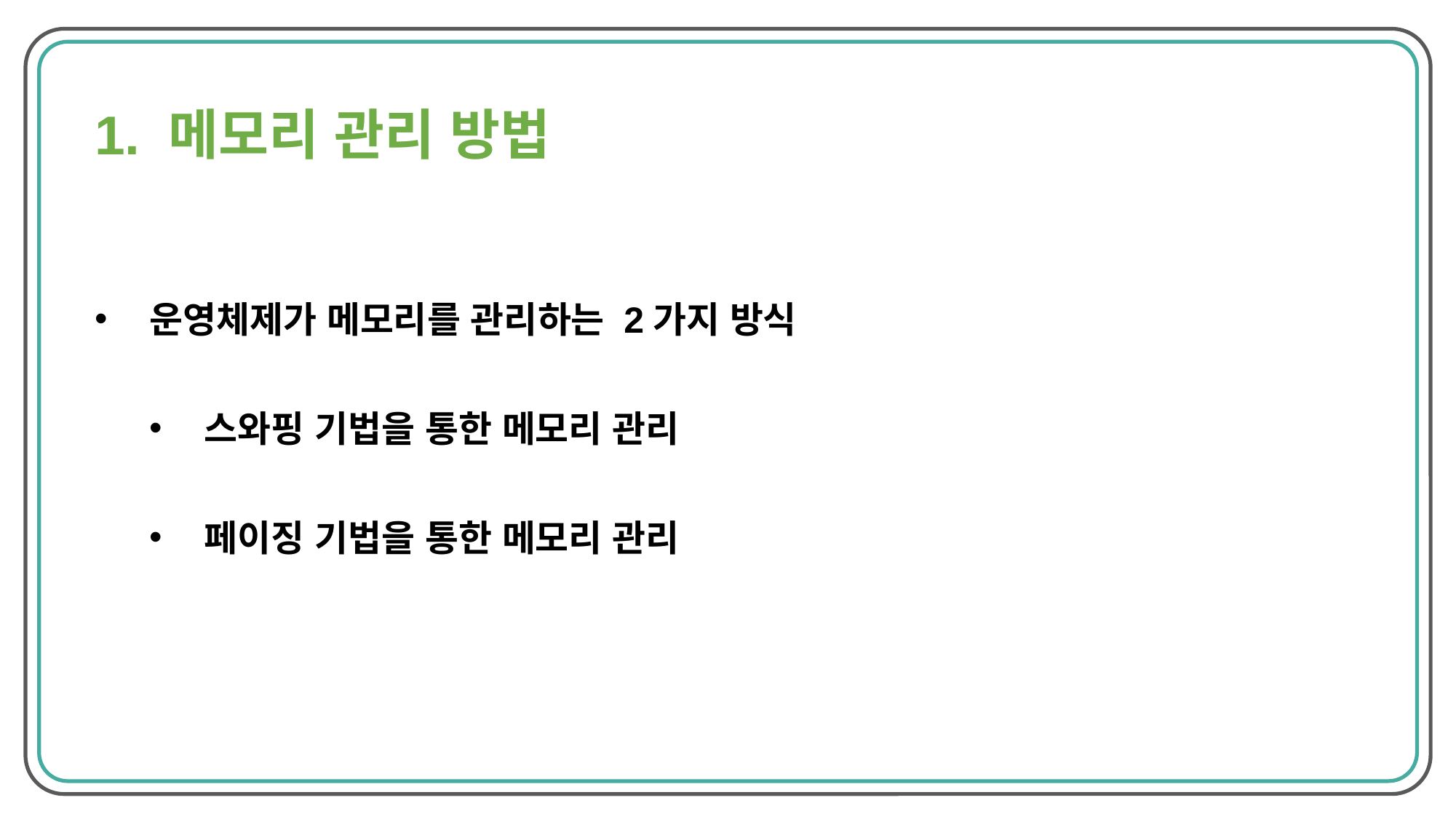

1. 메모리 관리 방법
운영체제가 메모리를 관리하는 2가지 방식
스와핑 기법을 통한 메모리 관리
페이징 기법을 통한 메모리 관리